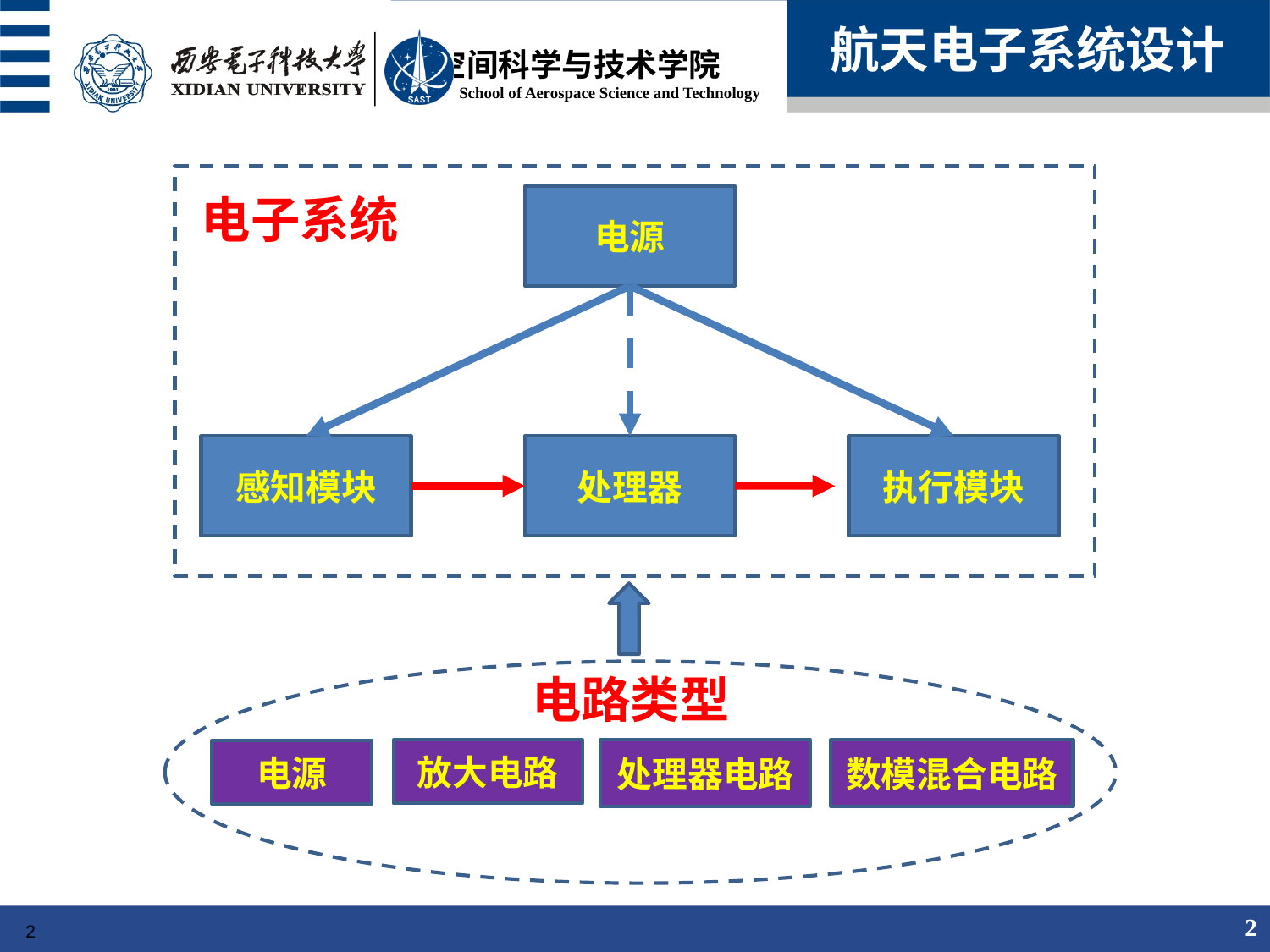

航天电子系统设计

电子系统
电源
感知模块
处理器
执行模块

电路类型
放大电路
处理器电路
数模混合电路
电源
2